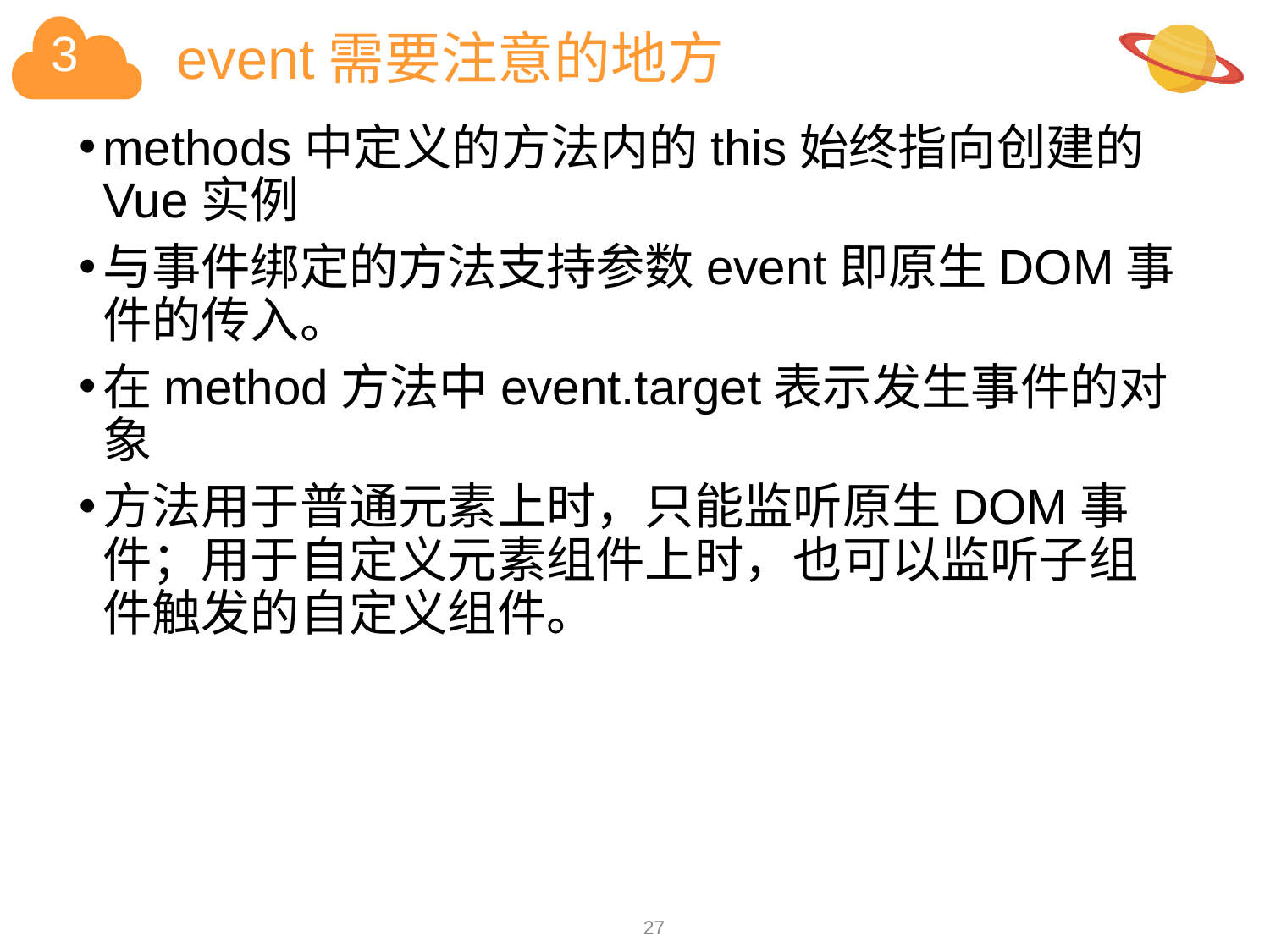

# event需要注意的地方
methods中定义的方法内的this始终指向创建的Vue实例
与事件绑定的方法支持参数event即原生DOM事件的传入。
在method方法中event.target表示发生事件的对象
方法用于普通元素上时，只能监听原生DOM事件；用于自定义元素组件上时，也可以监听子组件触发的自定义组件。
27